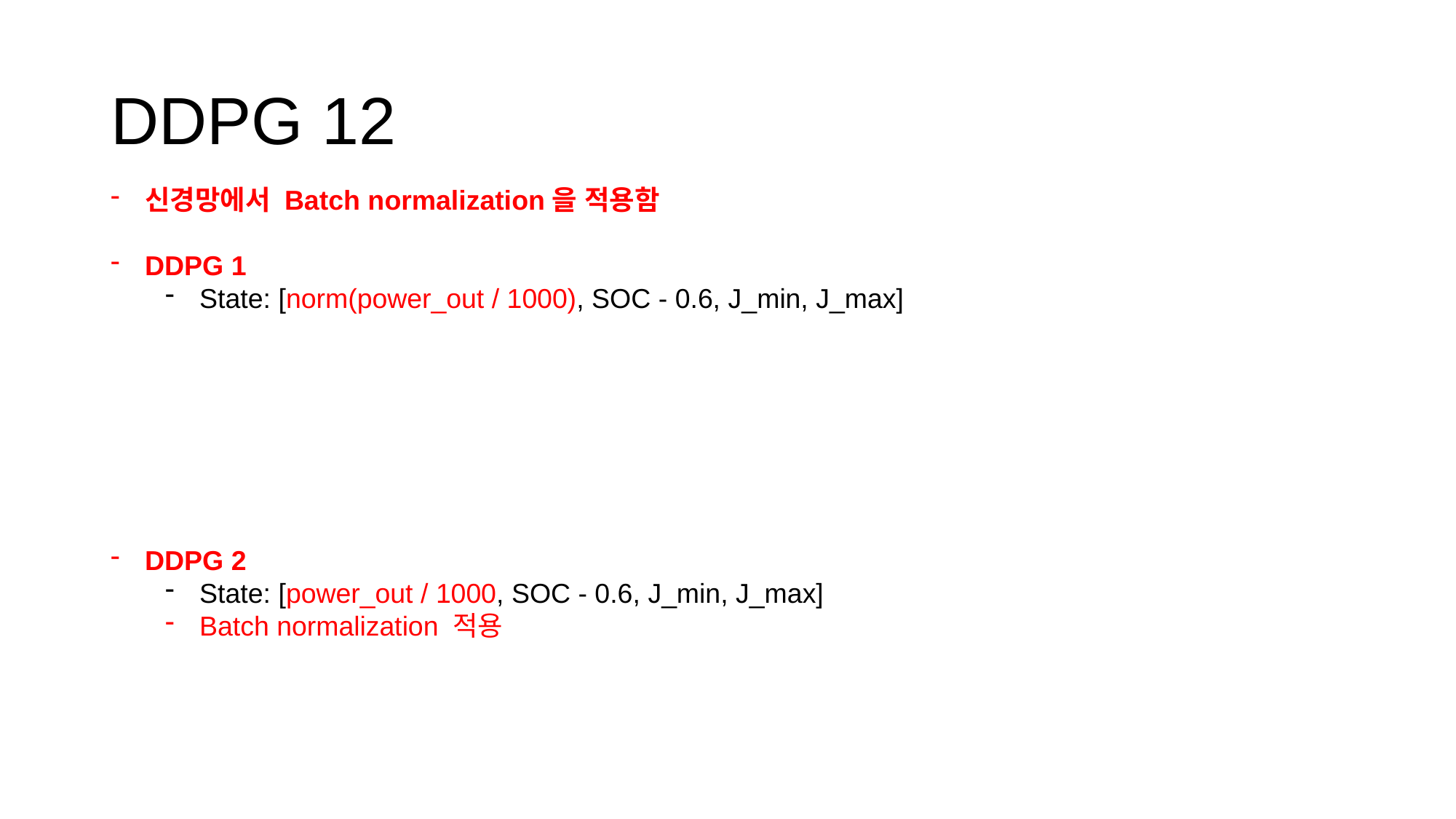

# DDPG 12
신경망에서 Batch normalization을 적용함

DDPG 1
State: [norm(power_out / 1000), SOC - 0.6, J_min, J_max]

DDPG 2
State: [power_out / 1000, SOC - 0.6, J_min, J_max]
Batch normalization 적용